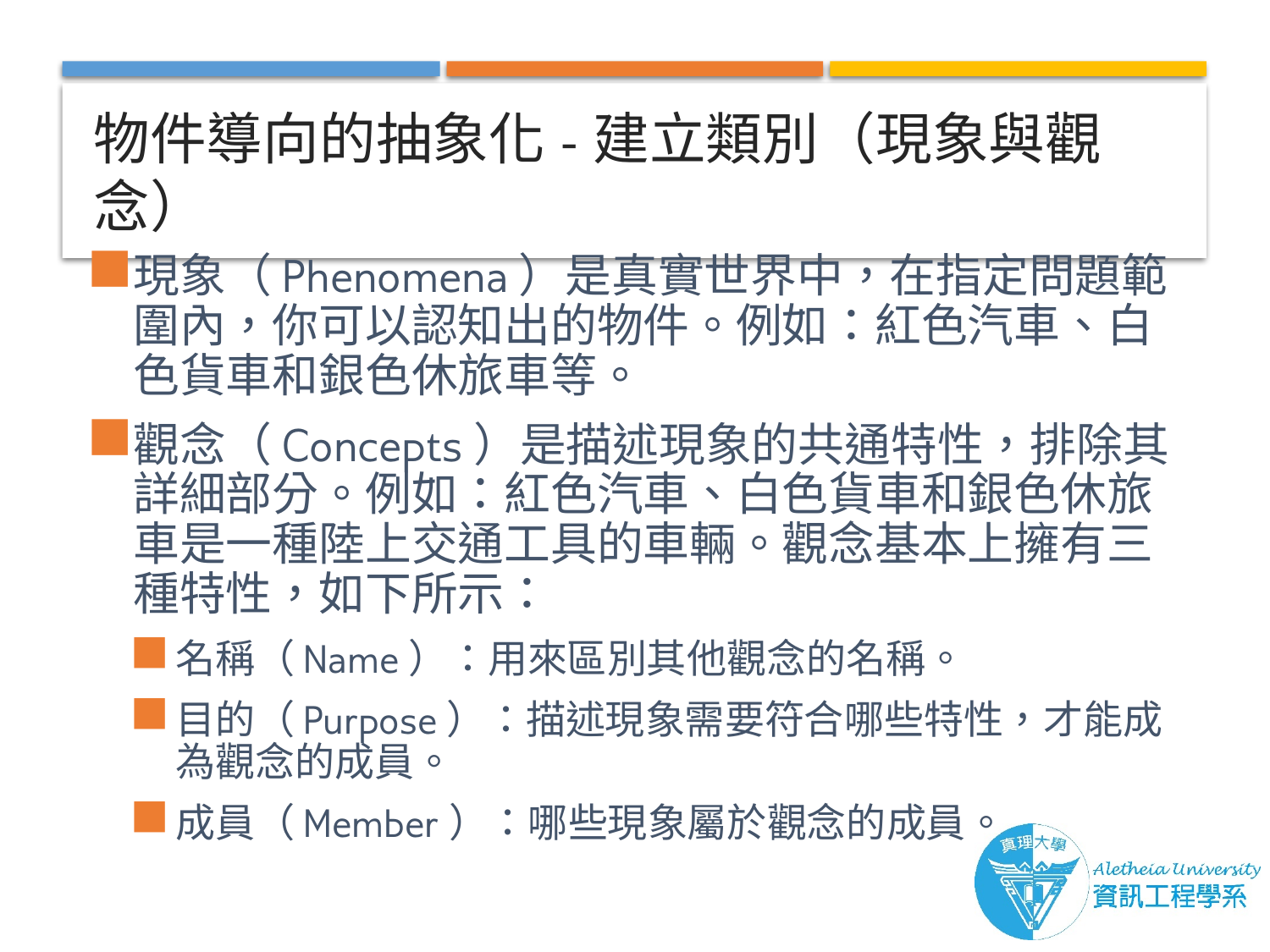

# 物件導向的抽象化-建立類別（現象與觀念）
現象（Phenomena）是真實世界中，在指定問題範圍內，你可以認知出的物件。例如：紅色汽車、白色貨車和銀色休旅車等。
觀念（Concepts）是描述現象的共通特性，排除其詳細部分。例如：紅色汽車、白色貨車和銀色休旅車是一種陸上交通工具的車輛。觀念基本上擁有三種特性，如下所示：
名稱（Name）：用來區別其他觀念的名稱。
目的（Purpose）：描述現象需要符合哪些特性，才能成為觀念的成員。
成員（Member）：哪些現象屬於觀念的成員。